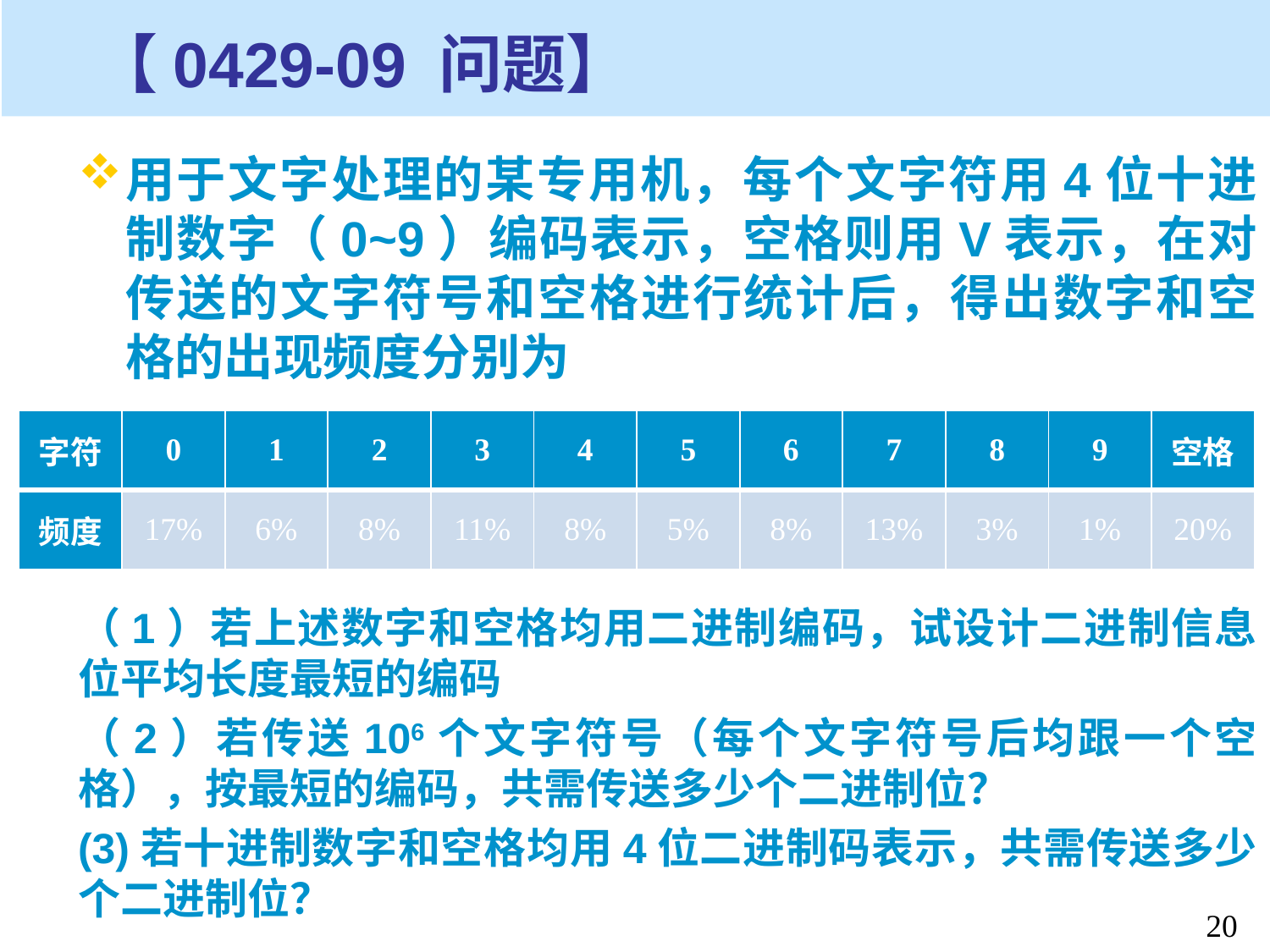

# 【0429-09 问题】
用于文字处理的某专用机，每个文字符用4位十进制数字（0~9）编码表示，空格则用V表示，在对传送的文字符号和空格进行统计后，得出数字和空格的出现频度分别为

（1）若上述数字和空格均用二进制编码，试设计二进制信息位平均长度最短的编码
（2）若传送106个文字符号（每个文字符号后均跟一个空格），按最短的编码，共需传送多少个二进制位？
(3)若十进制数字和空格均用4位二进制码表示，共需传送多少个二进制位？

| 字符 | 0 | 1 | 2 | 3 | 4 | 5 | 6 | 7 | 8 | 9 | 空格 |
| --- | --- | --- | --- | --- | --- | --- | --- | --- | --- | --- | --- |
| 频度 | 17% | 6% | 8% | 11% | 8% | 5% | 8% | 13% | 3% | 1% | 20% |